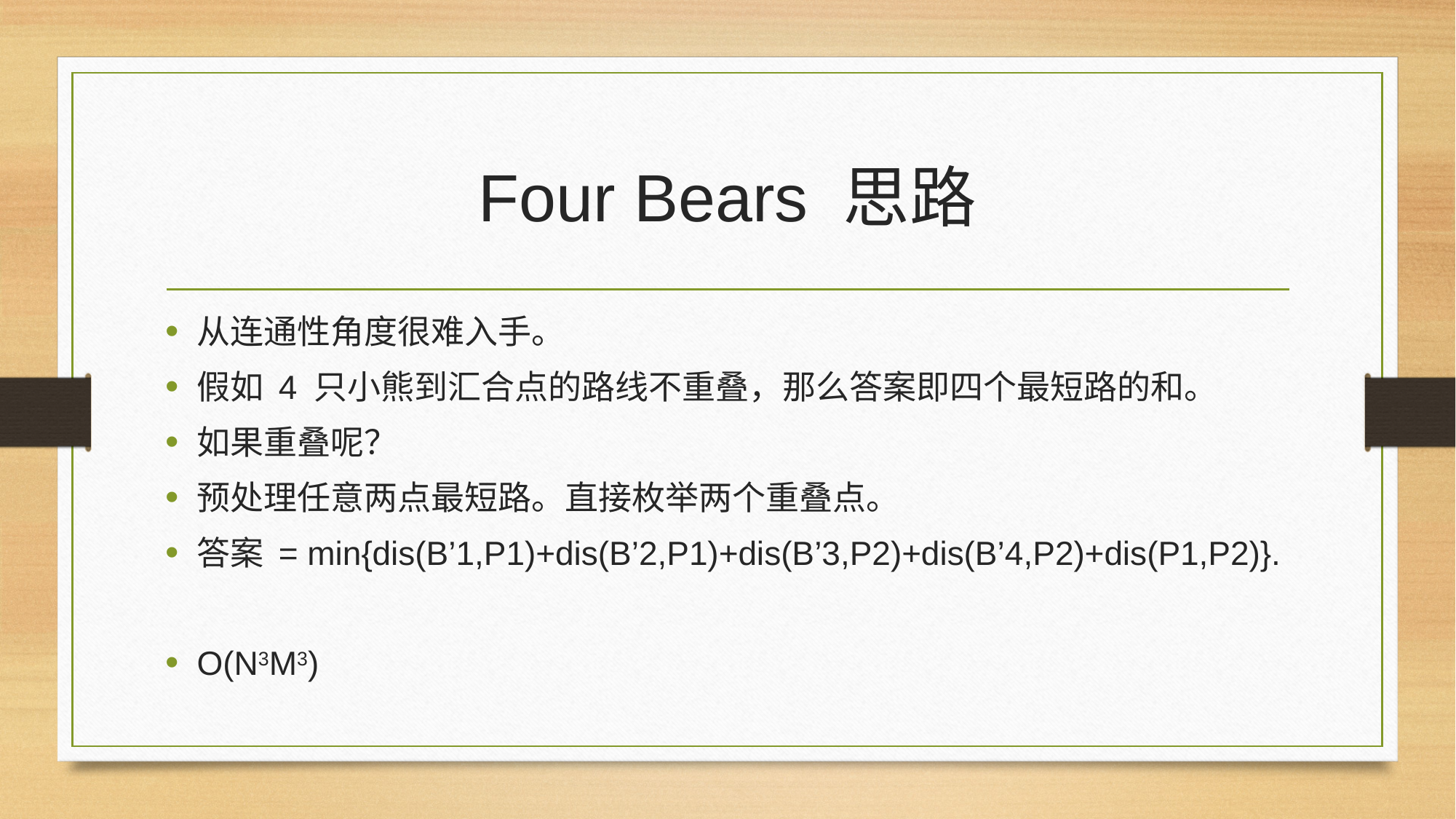

# Four Bears 思路
从连通性角度很难入手。
假如 4 只小熊到汇合点的路线不重叠，那么答案即四个最短路的和。
如果重叠呢？
预处理任意两点最短路。直接枚举两个重叠点。
答案 = min{dis(B’1,P1)+dis(B’2,P1)+dis(B’3,P2)+dis(B’4,P2)+dis(P1,P2)}.

O(N3M3)